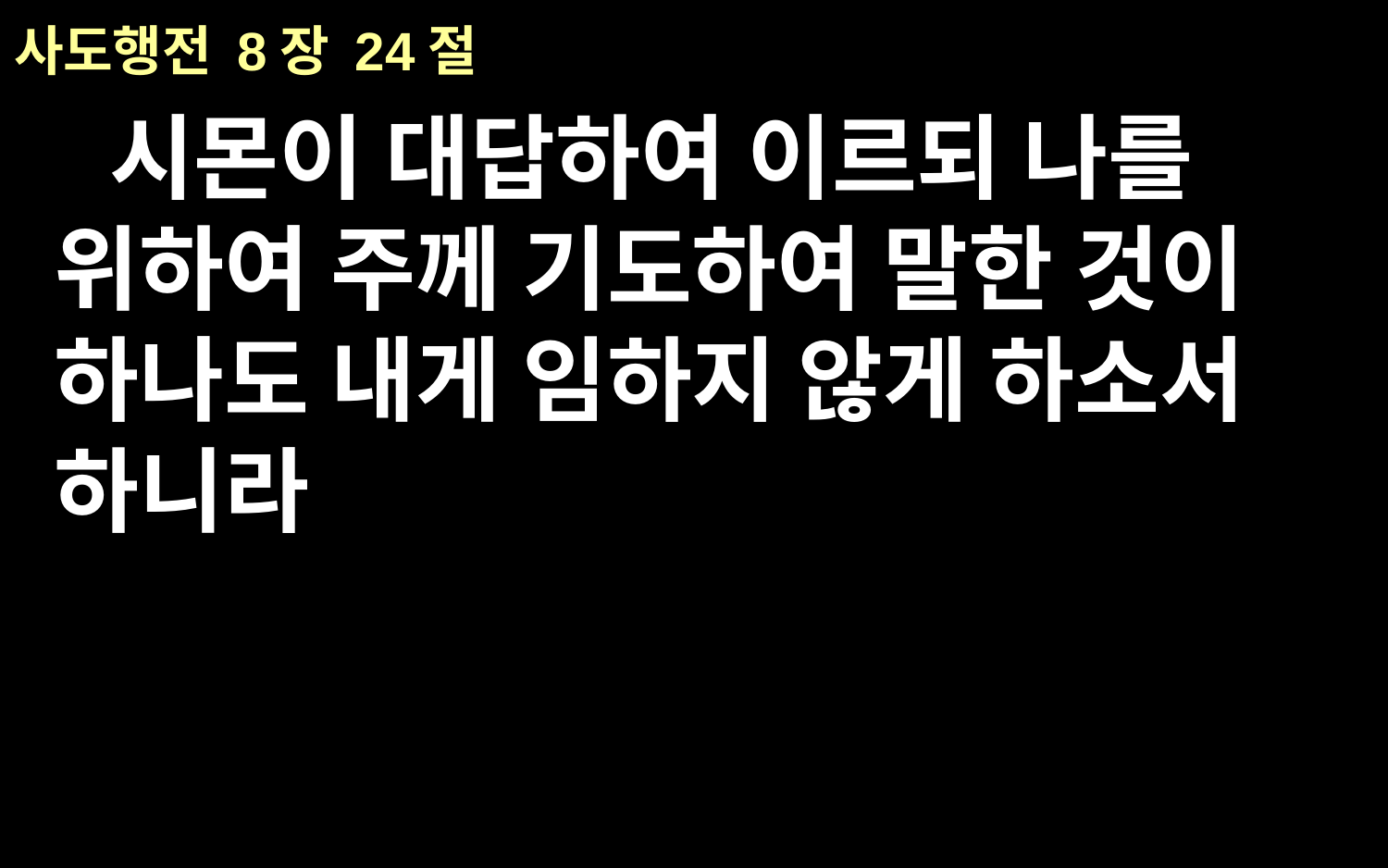

# 사도행전 8장 24절
시몬이 대답하여 이르되 나를 위하여 주께 기도하여 말한 것이 하나도 내게 임하지 않게 하소서 하니라